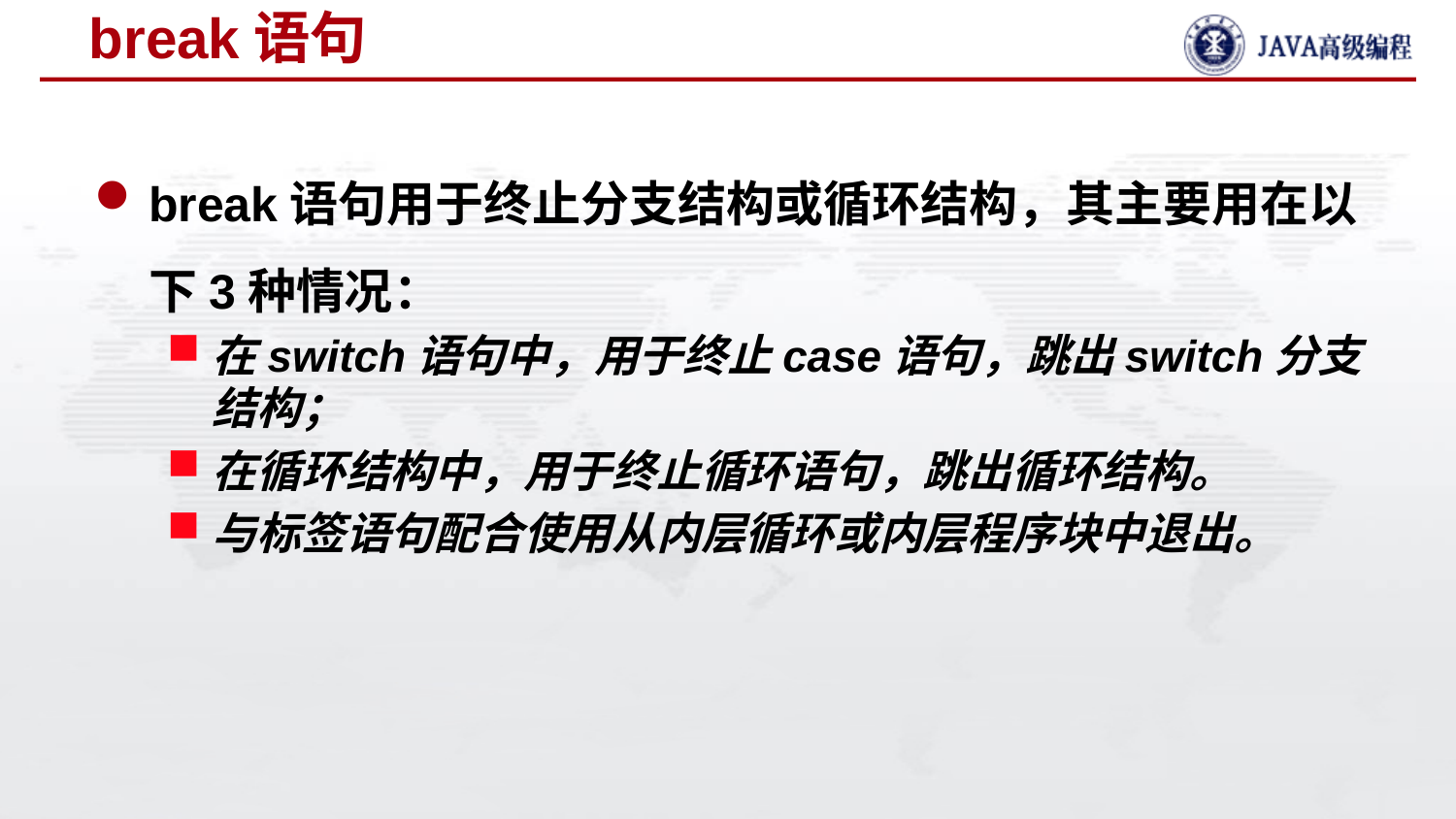

# break语句
break语句用于终止分支结构或循环结构，其主要用在以下3种情况：
在switch语句中，用于终止case语句，跳出switch分支结构；
在循环结构中，用于终止循环语句，跳出循环结构。
与标签语句配合使用从内层循环或内层程序块中退出。